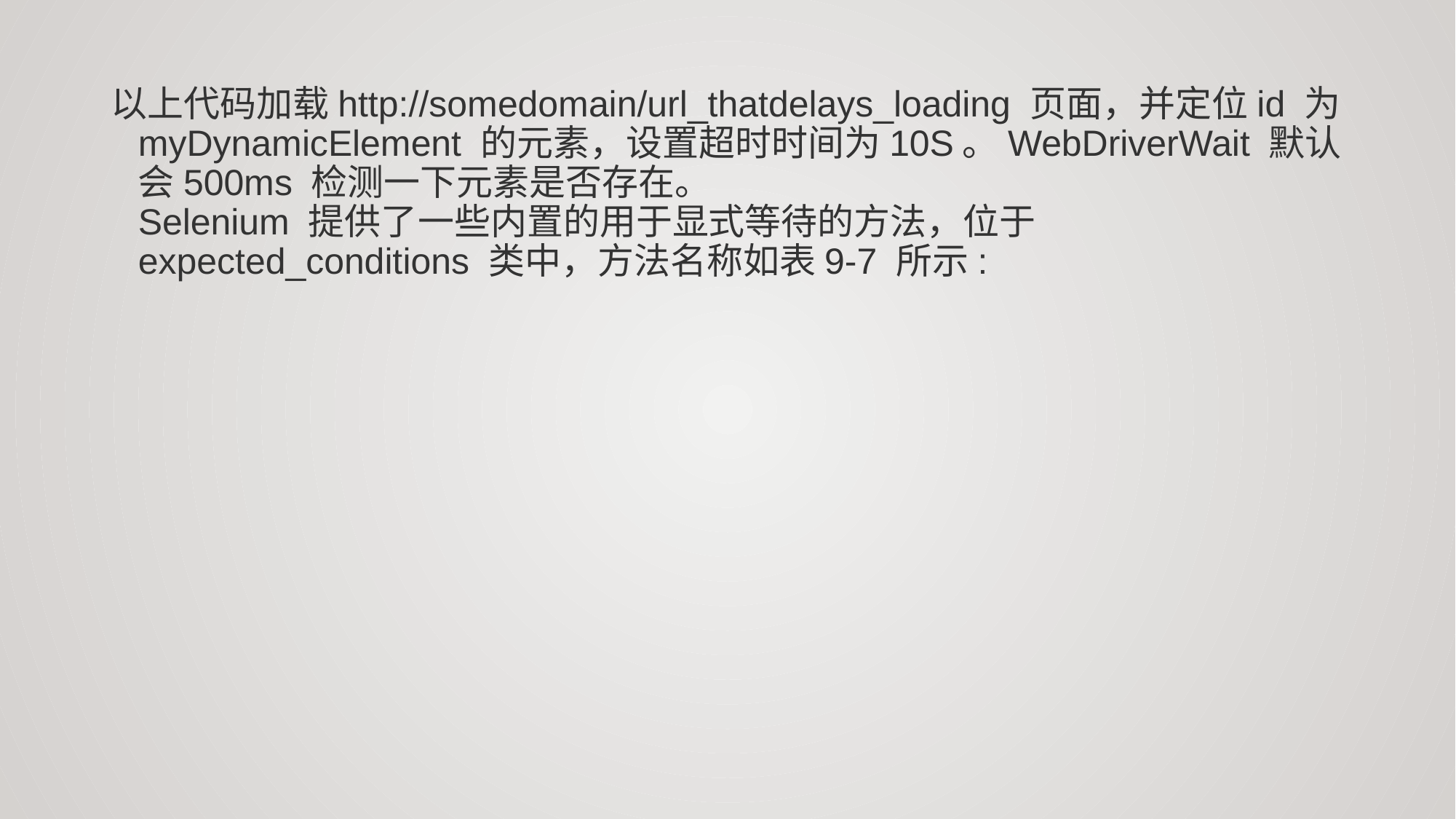

以上代码加载http://somedomain/url_thatdelays_loading 页面，并定位id 为myDynamicElement 的元素，设置超时时间为10S。WebDriverWait 默认会500ms 检测一下元素是否存在。
Selenium 提供了一些内置的用于显式等待的方法，位于expected_conditions 类中，方法名称如表9-7 所示: